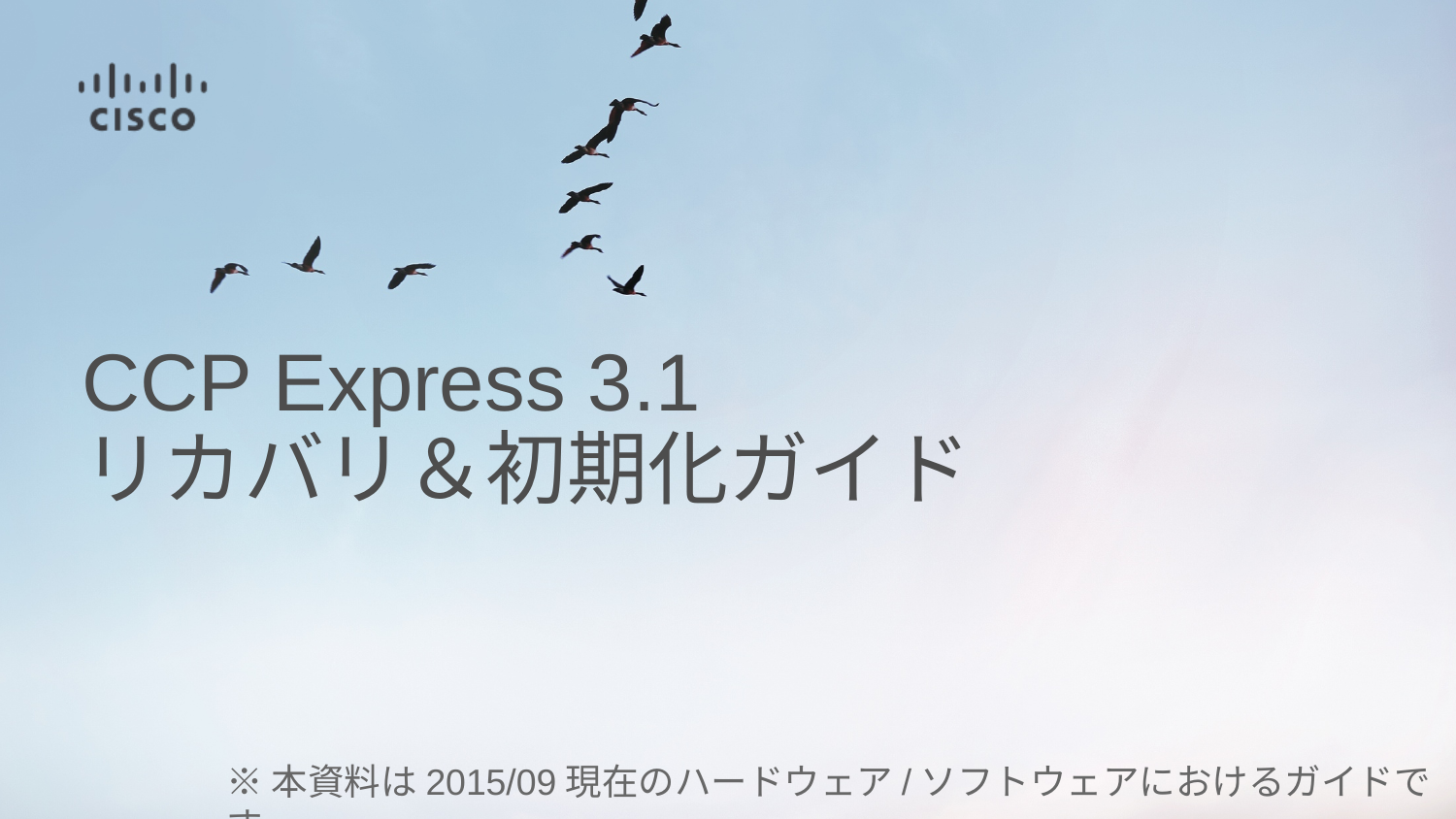

# CCP Express 3.1 リカバリ＆初期化ガイド

※本資料は2015/09現在のハードウェア/ソフトウェアにおけるガイドです